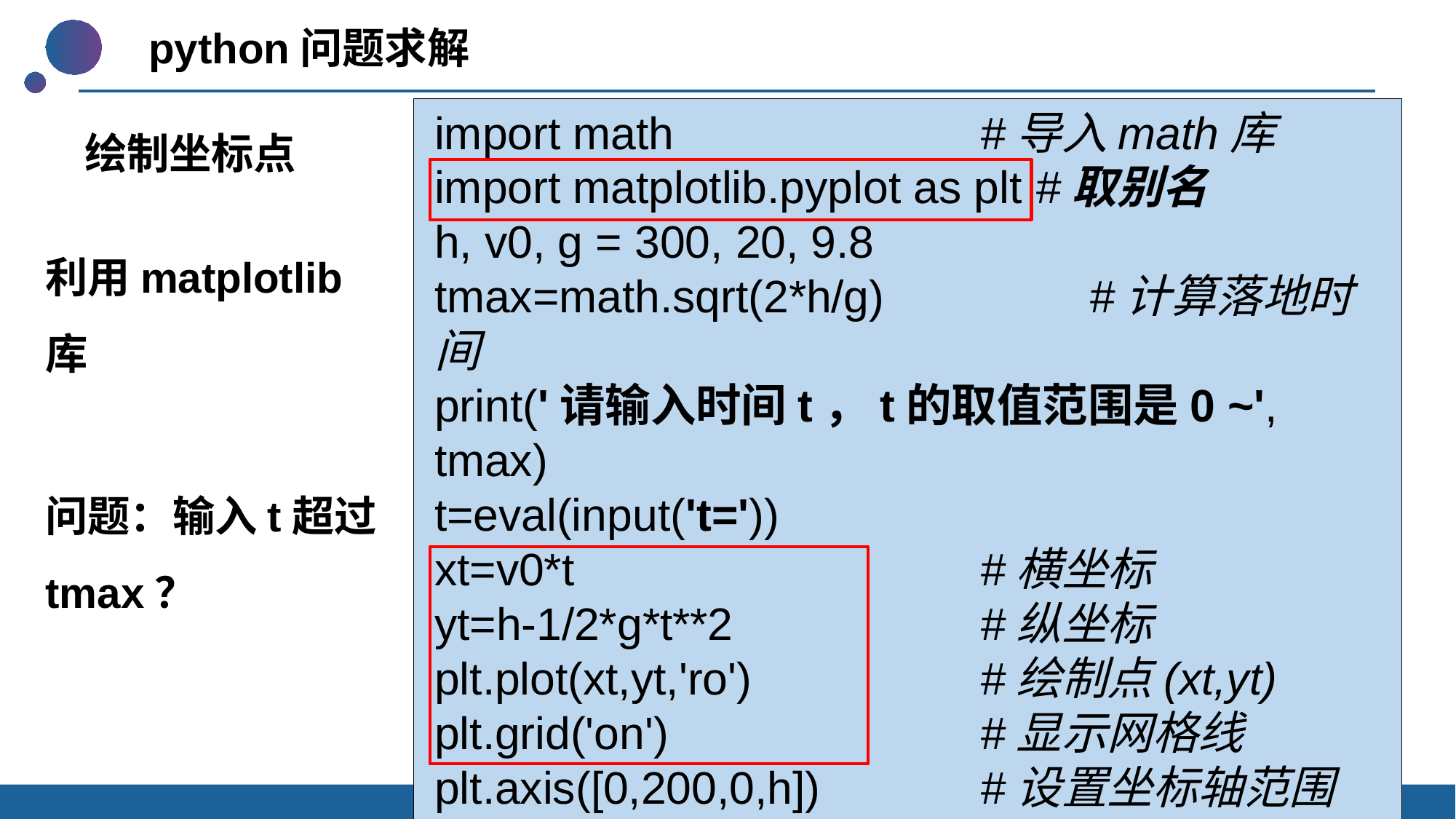

python问题求解

绘制坐标点
import math			#导入math库
import matplotlib.pyplot as plt #取别名
h, v0, g = 300, 20, 9.8
tmax=math.sqrt(2*h/g)		#计算落地时间
print('请输入时间t，t的取值范围是0 ~', tmax)
t=eval(input('t='))
xt=v0*t				#横坐标
yt=h-1/2*g*t**2			#纵坐标
plt.plot(xt,yt,'ro')			#绘制点(xt,yt)
plt.grid('on')			#显示网格线
plt.axis([0,200,0,h])		#设置坐标轴范围
plt.show()				#显示图形

利用matplotlib库
问题：输入t超过tmax？

24